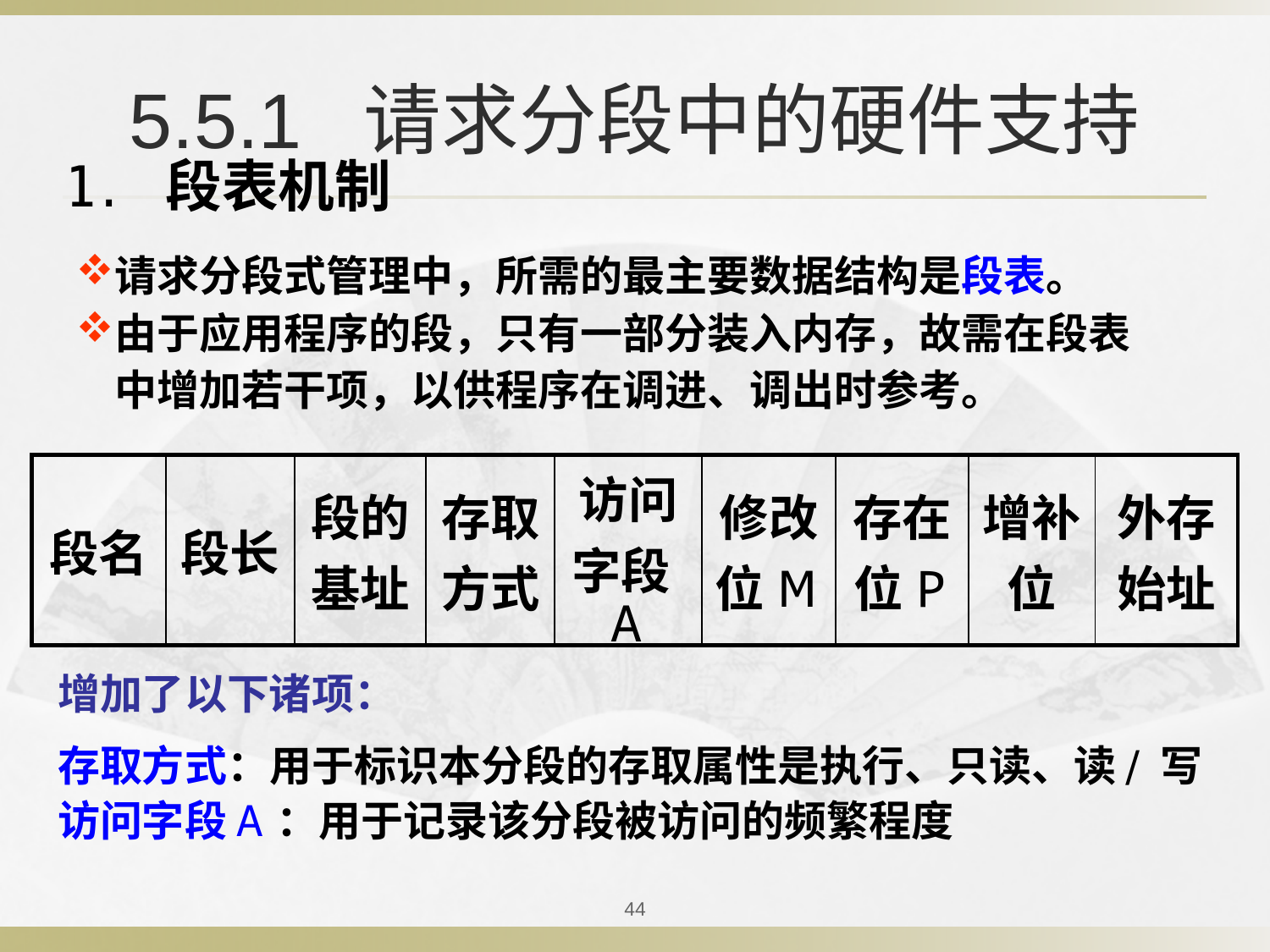

# 5.5.1  请求分段中的硬件支持
1.  段表机制
请求分段式管理中，所需的最主要数据结构是段表。
由于应用程序的段，只有一部分装入内存，故需在段表
   中增加若干项，以供程序在调进、调出时参考。
| 段名 | 段长 | 段的基址 | 存取方式 | 访问字段A | 修改位M | 存在位P | 增补位 | 外存始址 |
| --- | --- | --- | --- | --- | --- | --- | --- | --- |
增加了以下诸项：
存取方式：用于标识本分段的存取属性是执行、只读、读/写
访问字段A：用于记录该分段被访问的频繁程度
44